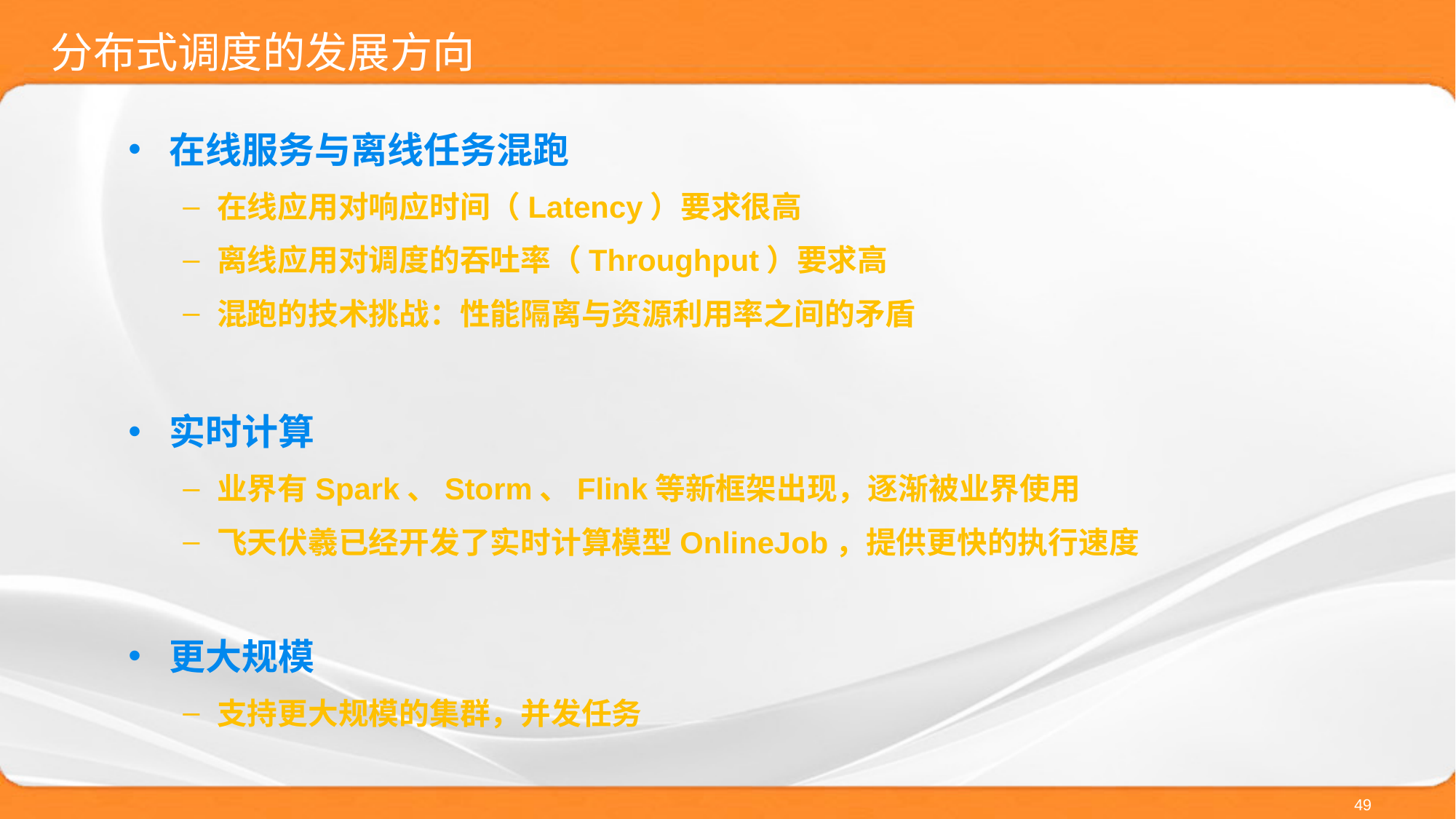

# 分布式调度的发展方向
在线服务与离线任务混跑
在线应用对响应时间（Latency）要求很高
离线应用对调度的吞吐率（Throughput）要求高
混跑的技术挑战：性能隔离与资源利用率之间的矛盾

实时计算
业界有Spark、Storm、Flink等新框架出现，逐渐被业界使用
飞天伏羲已经开发了实时计算模型OnlineJob，提供更快的执行速度

更大规模
支持更大规模的集群，并发任务
49